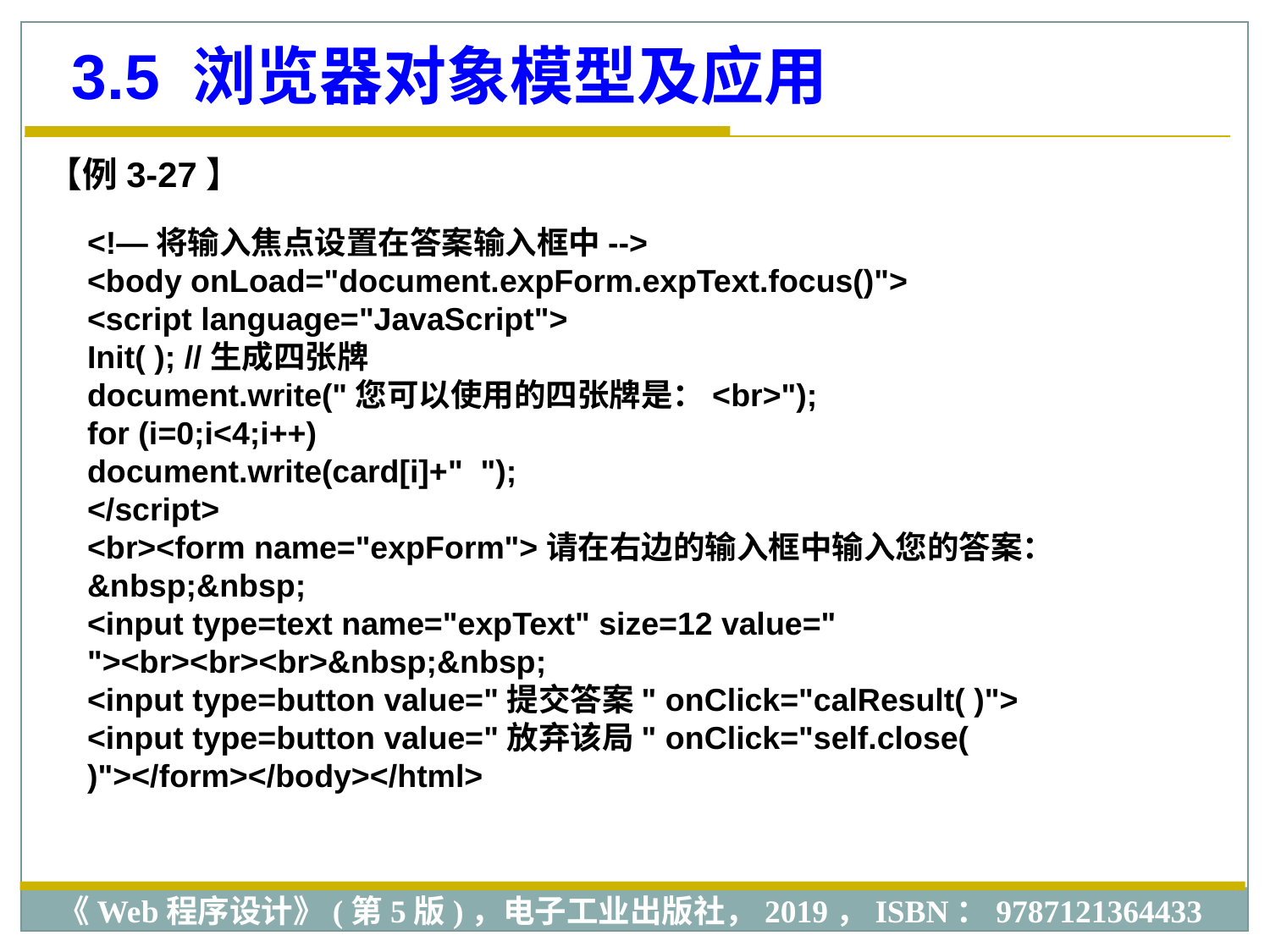

3.5 浏览器对象模型及应用
【例3-27】
<!—将输入焦点设置在答案输入框中-->
<body onLoad="document.expForm.expText.focus()">
<script language="JavaScript">
Init( ); //生成四张牌
document.write("您可以使用的四张牌是：<br>");
for (i=0;i<4;i++)
document.write(card[i]+"  ");
</script>
<br><form name="expForm">请在右边的输入框中输入您的答案：&nbsp;&nbsp;
<input type=text name="expText" size=12 value=" "><br><br><br>&nbsp;&nbsp;
<input type=button value="提交答案" onClick="calResult( )">
<input type=button value="放弃该局" onClick="self.close( )"></form></body></html>